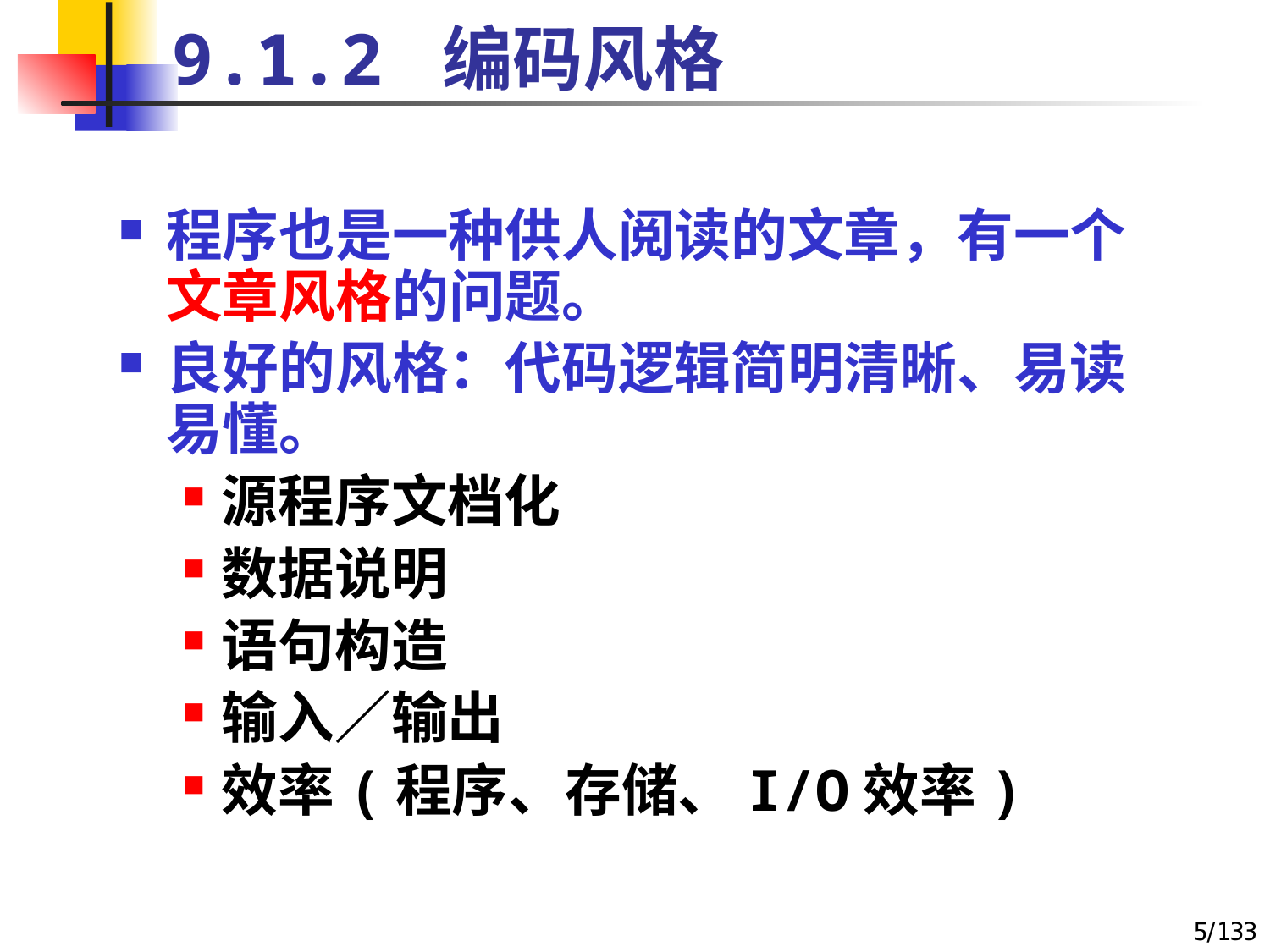

# 9.1.2 编码风格
程序也是一种供人阅读的文章，有一个文章风格的问题。
良好的风格：代码逻辑简明清晰、易读易懂。
源程序文档化
数据说明
语句构造
输入／输出
效率(程序、存储、I/O效率)

5/133